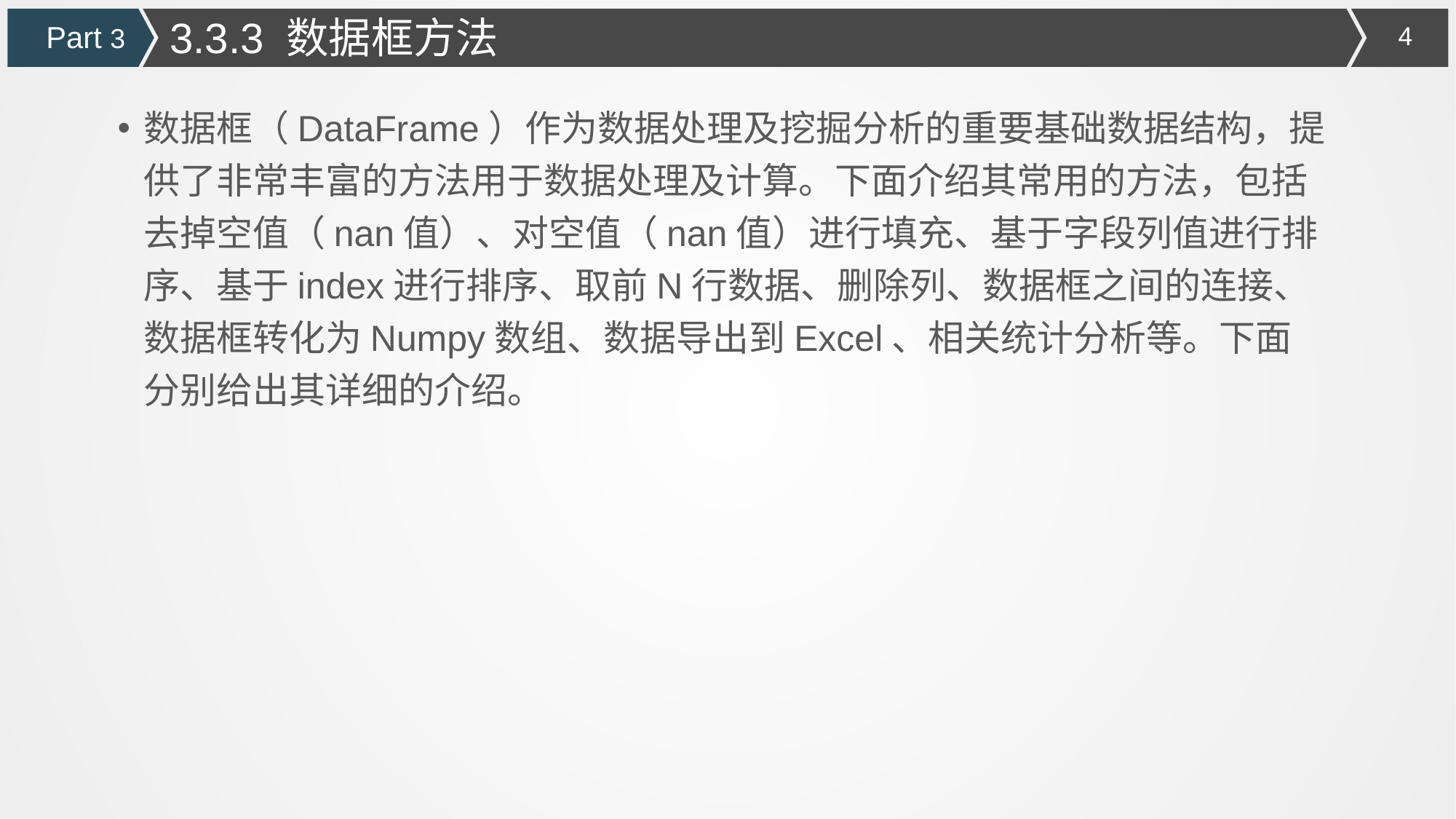

3.3.3 数据框方法
Part 3
数据框（DataFrame）作为数据处理及挖掘分析的重要基础数据结构，提供了非常丰富的方法用于数据处理及计算。下面介绍其常用的方法，包括去掉空值（nan值）、对空值（nan值）进行填充、基于字段列值进行排序、基于index进行排序、取前N行数据、删除列、数据框之间的连接、数据框转化为Numpy数组、数据导出到Excel、相关统计分析等。下面分别给出其详细的介绍。